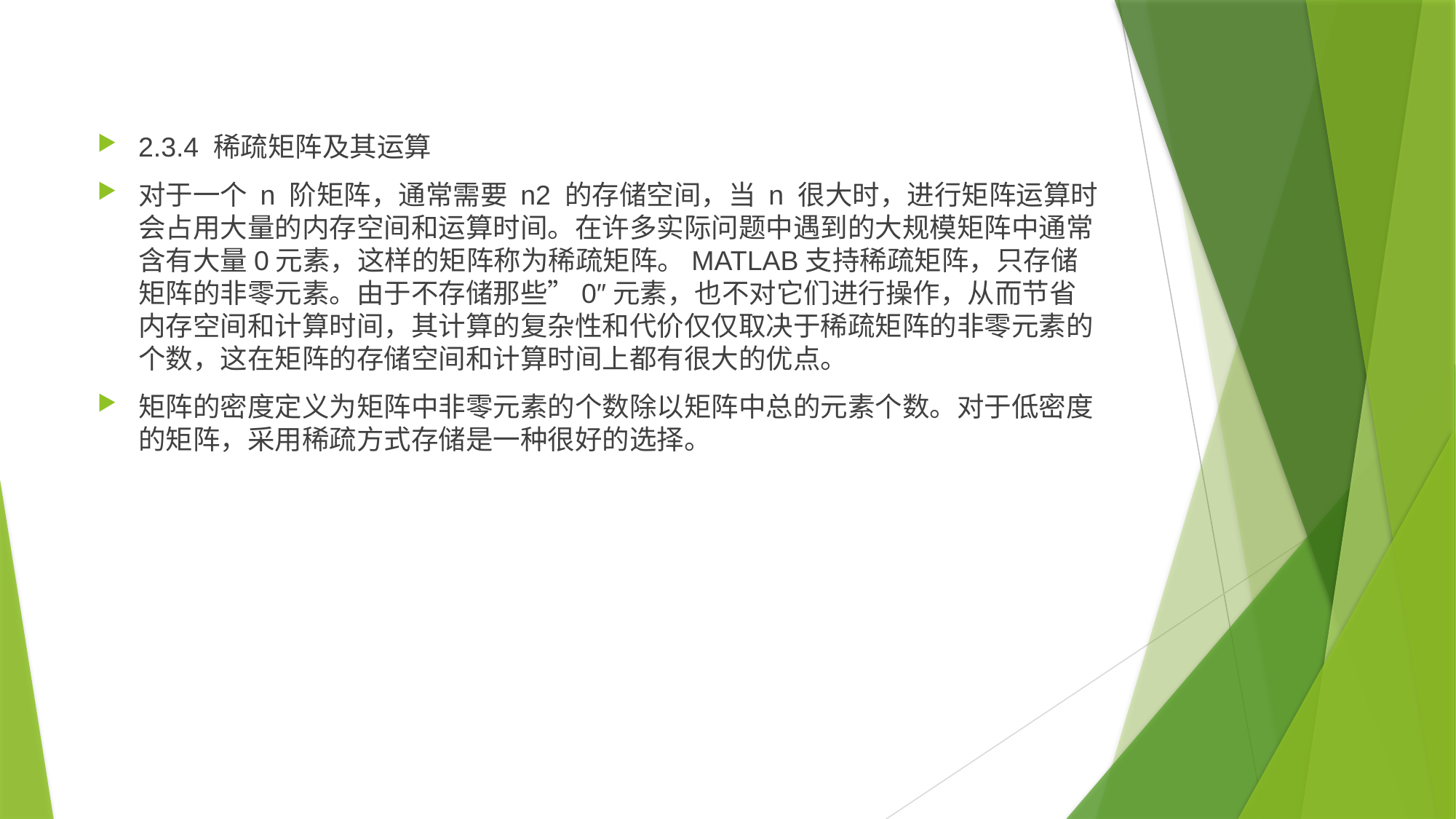

2.3.4 稀疏矩阵及其运算
对于一个 n 阶矩阵，通常需要 n2 的存储空间，当 n 很大时，进行矩阵运算时会占用大量的内存空间和运算时间。在许多实际问题中遇到的大规模矩阵中通常含有大量0元素，这样的矩阵称为稀疏矩阵。MATLAB支持稀疏矩阵，只存储矩阵的非零元素。由于不存储那些”0″元素，也不对它们进行操作，从而节省内存空间和计算时间，其计算的复杂性和代价仅仅取决于稀疏矩阵的非零元素的个数，这在矩阵的存储空间和计算时间上都有很大的优点。
矩阵的密度定义为矩阵中非零元素的个数除以矩阵中总的元素个数。对于低密度的矩阵，采用稀疏方式存储是一种很好的选择。